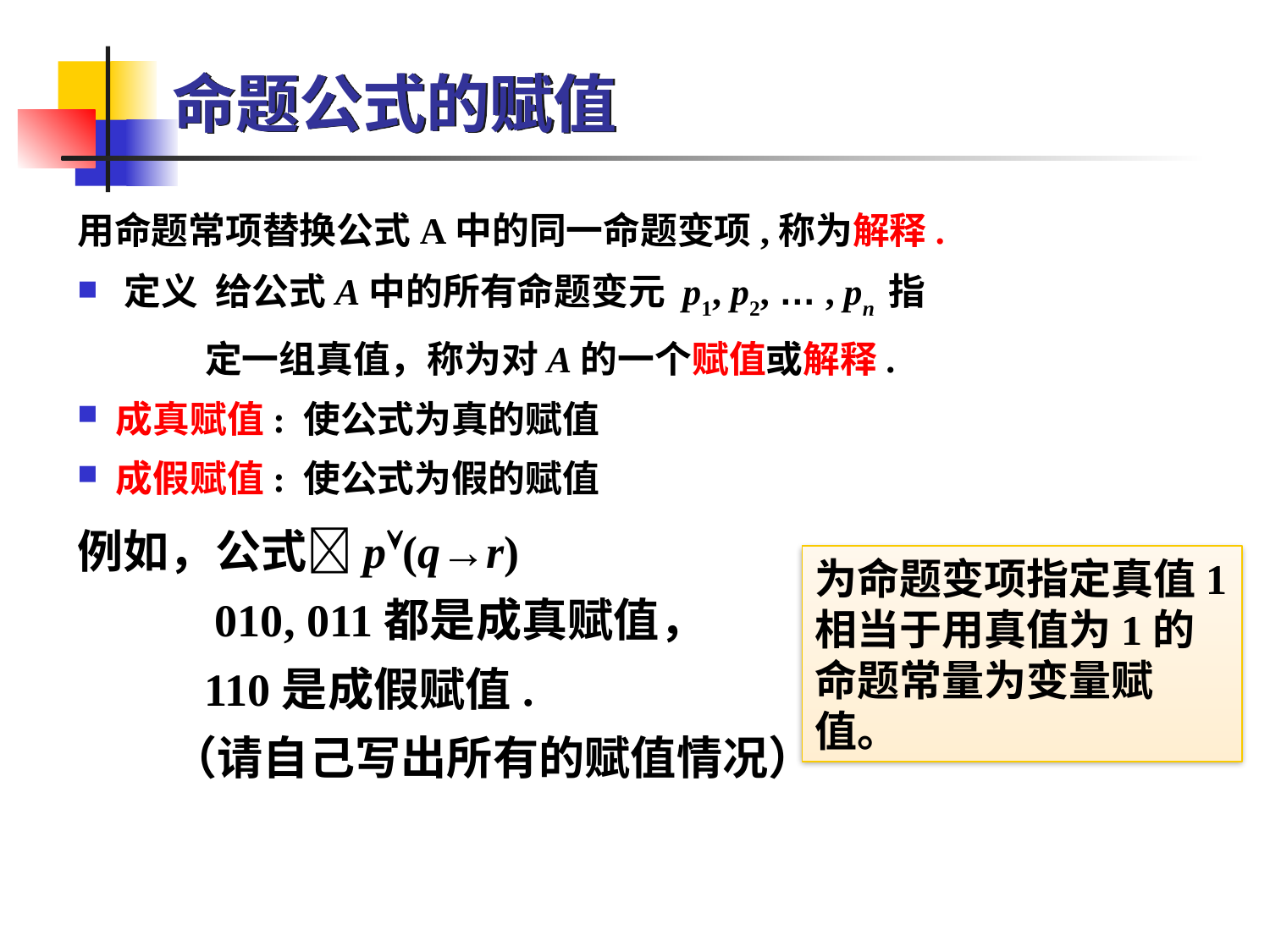

# 命题公式的赋值
用命题常项替换公式A中的同一命题变项,称为解释.
  定义  给公式A中的所有命题变元 p1, p2, … , pn 指
              定一组真值，称为对A的一个赋值或解释.
 成真赋值: 使公式为真的赋值
 成假赋值: 使公式为假的赋值
例如，公式¬p∨(q→r)
            010, 011都是成真赋值，
	110是成假赋值.
        （请自己写出所有的赋值情况）
为命题变项指定真值1相当于用真值为1的命题常量为变量赋值。